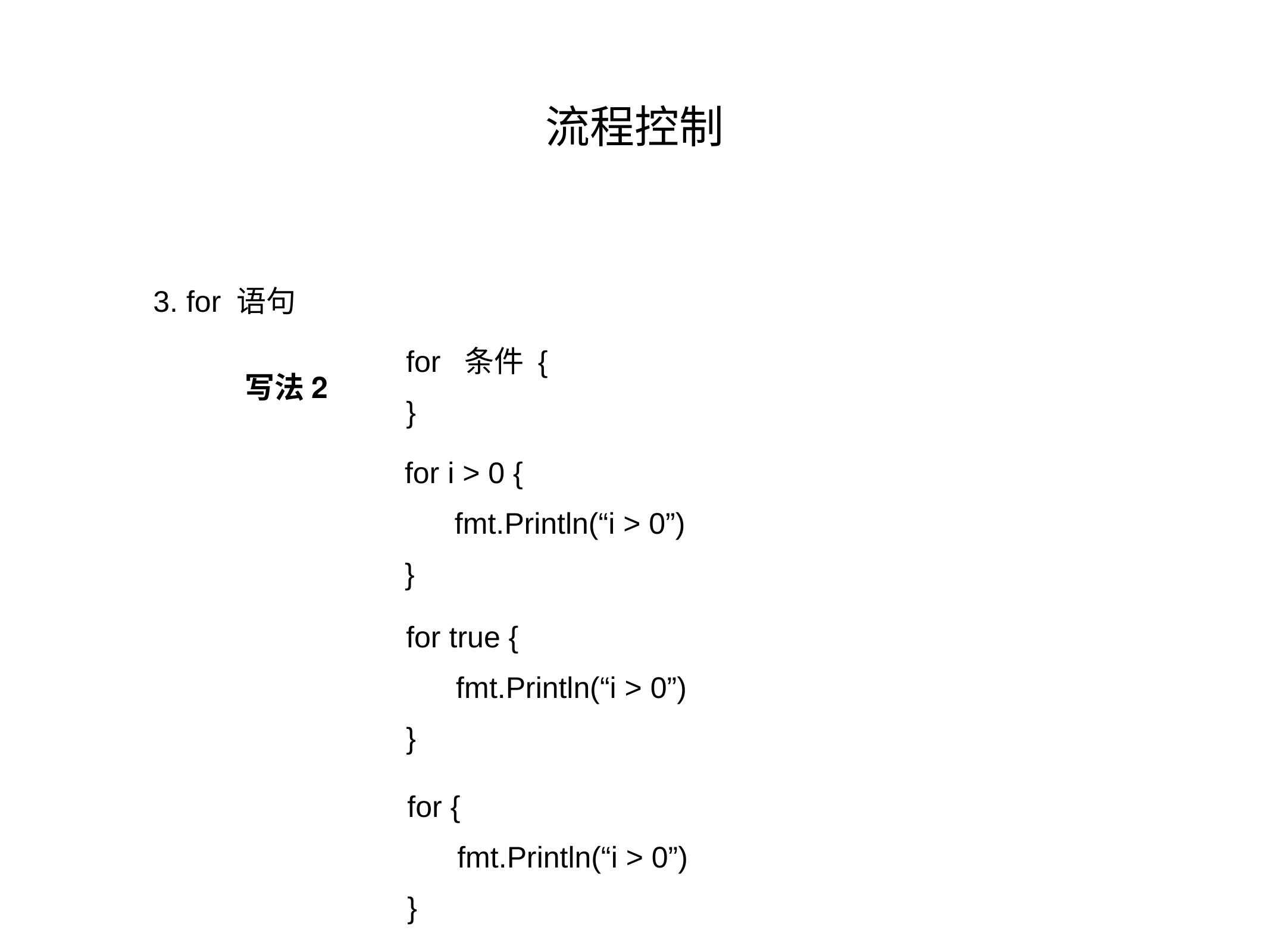

流程控制
3. for 语句
for  条件 {
}
写法2
for i > 0 {
      fmt.Println(“i > 0”)
}
for true {
      fmt.Println(“i > 0”)
}
for {
      fmt.Println(“i > 0”)
}